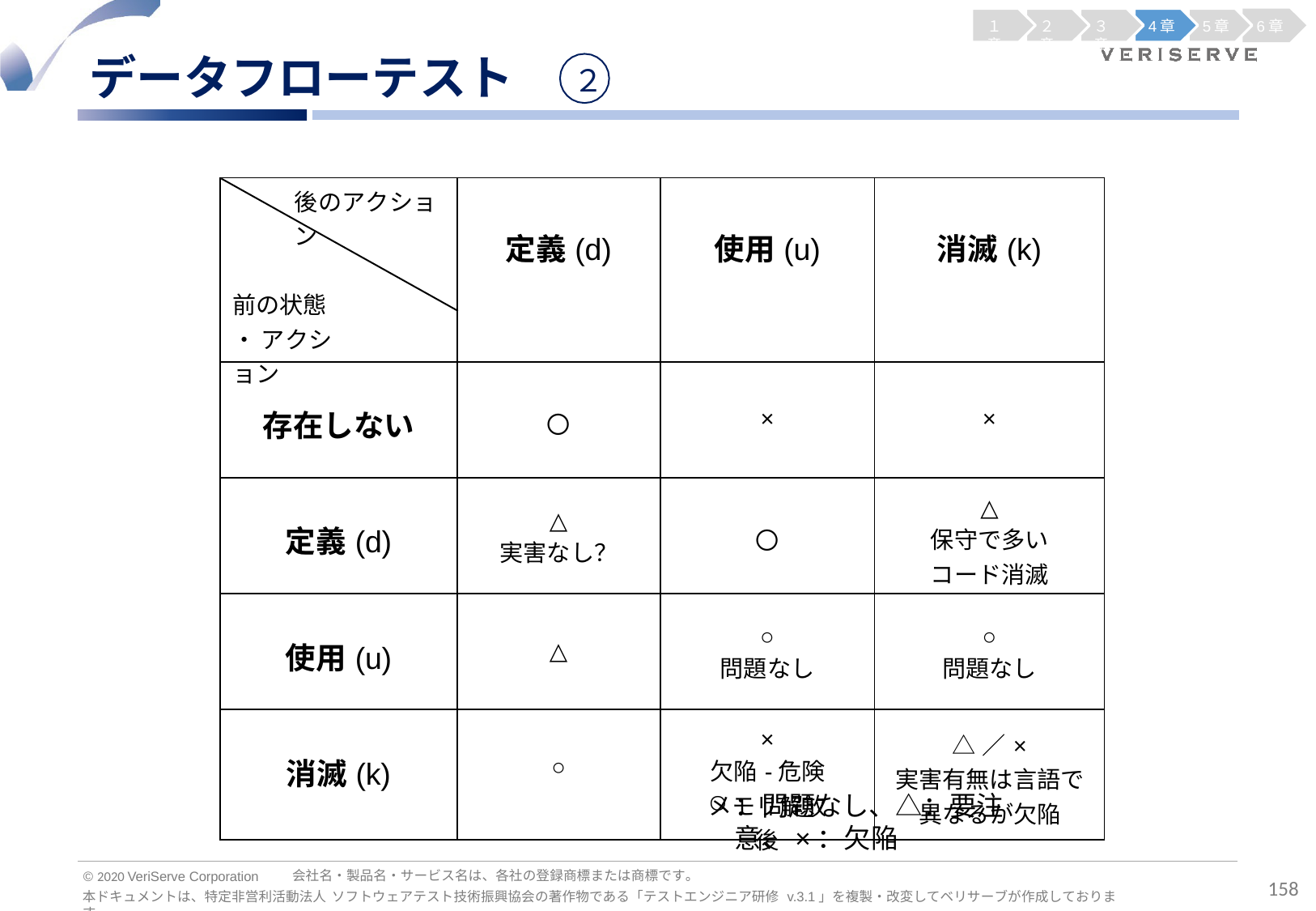

１章
２章
３章
4章
5章
6章
データフローテスト

２
| 後のアクション 前の状態・ アクション | 定義(d) | 使用(u) | 消滅(k) |
| --- | --- | --- | --- |
| 存在しない | 〇 | × | × |
| 定義(d) | △ 実害なし？ | 〇 | △ 保守で多い コード消滅 |
| 使用(u) | △ | ○ 問題なし | ○ 問題なし |
| 消滅(k) | ○ | × 欠陥-危険 メモリ解放後 | △／× 実害有無は言語で 異なるが欠陥 |

：問題なし、△：要注意、×：欠陥
会社名・製品名・サービス名は、各社の登録商標または商標です。
© 2020 VeriServe Corporation
158
本ドキュメントは、特定非営利活動法人 ソフトウェアテスト技術振興協会の著作物である「テストエンジニア研修 v.3.1」を複製・改変してベリサーブが作成しております。